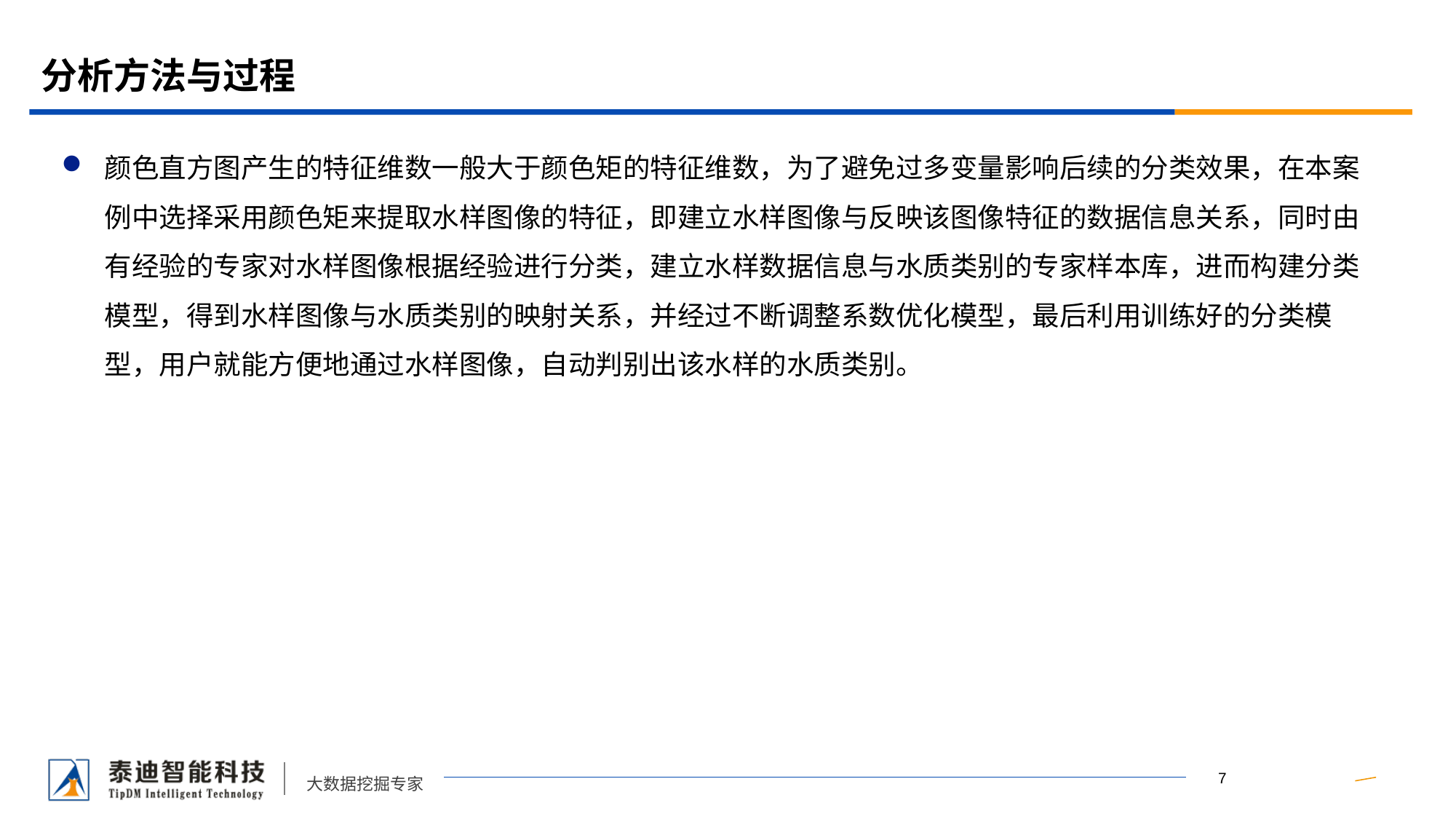

# 分析方法与过程
颜色直方图产生的特征维数一般大于颜色矩的特征维数，为了避免过多变量影响后续的分类效果，在本案例中选择采用颜色矩来提取水样图像的特征，即建立水样图像与反映该图像特征的数据信息关系，同时由有经验的专家对水样图像根据经验进行分类，建立水样数据信息与水质类别的专家样本库，进而构建分类模型，得到水样图像与水质类别的映射关系，并经过不断调整系数优化模型，最后利用训练好的分类模型，用户就能方便地通过水样图像，自动判别出该水样的水质类别。